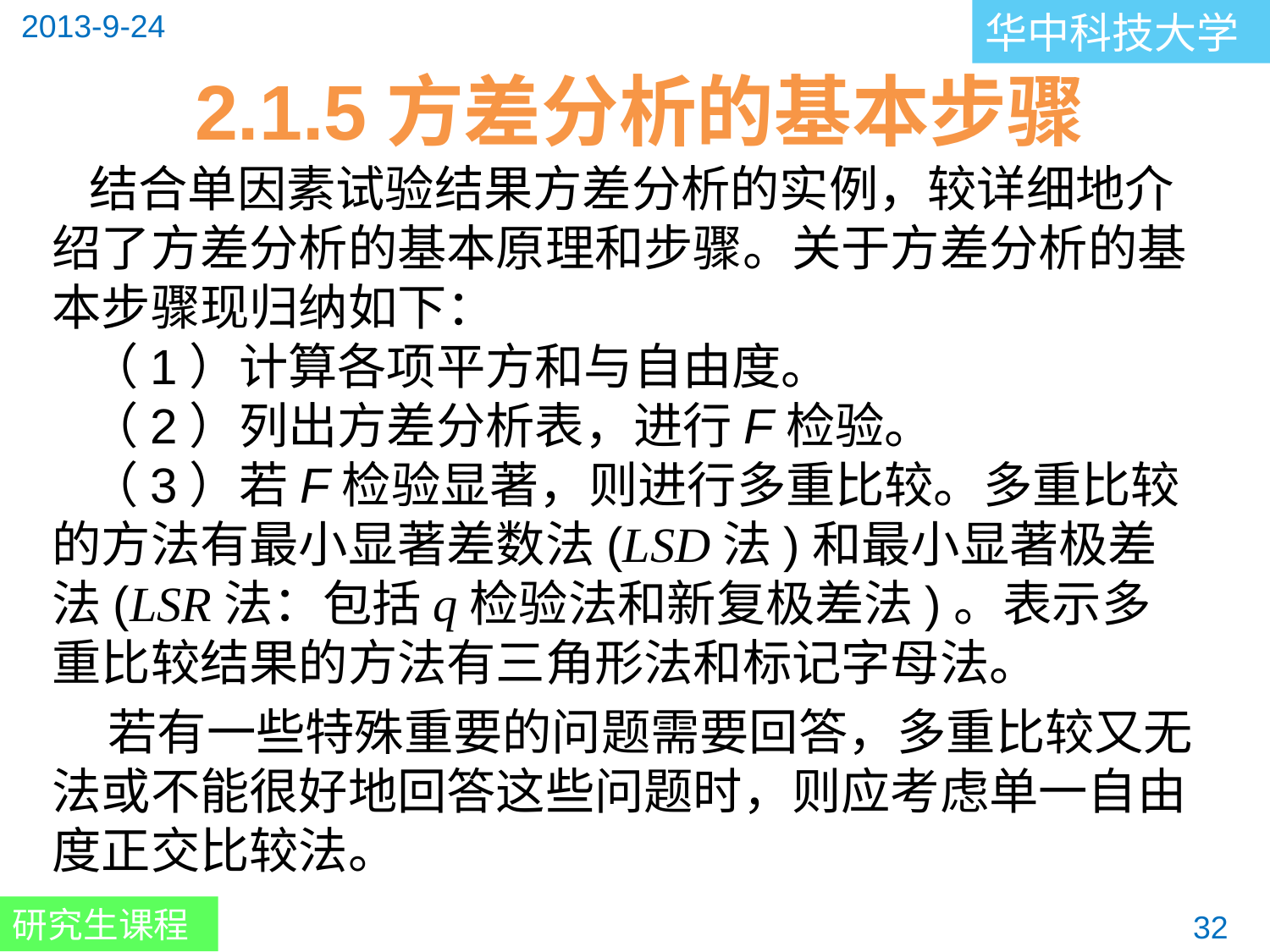

2.1.5方差分析的基本步骤
结合单因素试验结果方差分析的实例，较详细地介绍了方差分析的基本原理和步骤。关于方差分析的基本步骤现归纳如下：
（1）计算各项平方和与自由度。
（2）列出方差分析表，进行F检验。
（3）若F检验显著，则进行多重比较。多重比较的方法有最小显著差数法(LSD法)和最小显著极差法(LSR法：包括q检验法和新复极差法)。表示多重比较结果的方法有三角形法和标记字母法。
    若有一些特殊重要的问题需要回答，多重比较又无法或不能很好地回答这些问题时，则应考虑单一自由度正交比较法。